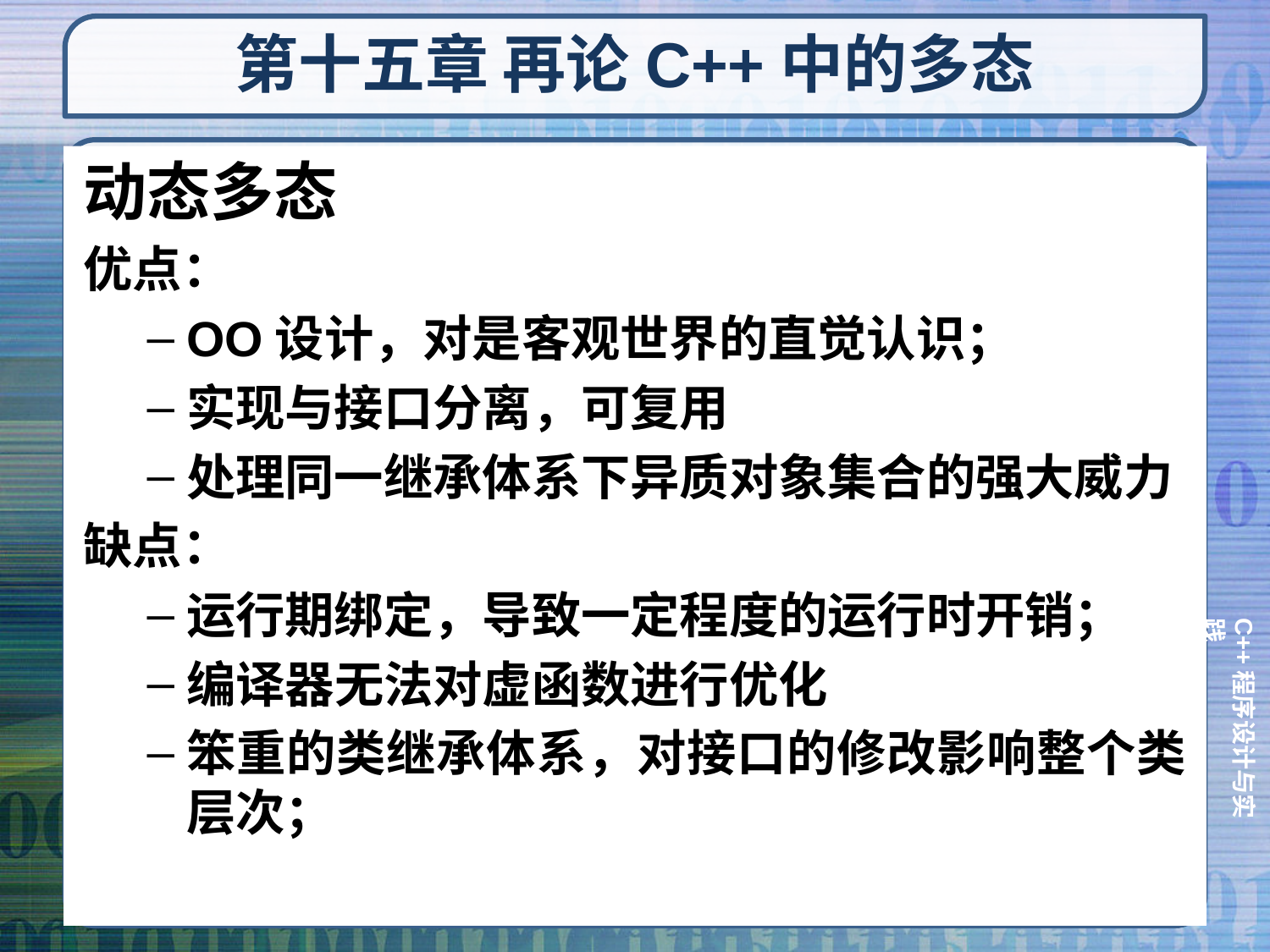

# 第十五章 再论C++中的多态
动态多态
优点：
OO设计，对是客观世界的直觉认识；
实现与接口分离，可复用
处理同一继承体系下异质对象集合的强大威力
缺点：
运行期绑定，导致一定程度的运行时开销；
编译器无法对虚函数进行优化
笨重的类继承体系，对接口的修改影响整个类层次；